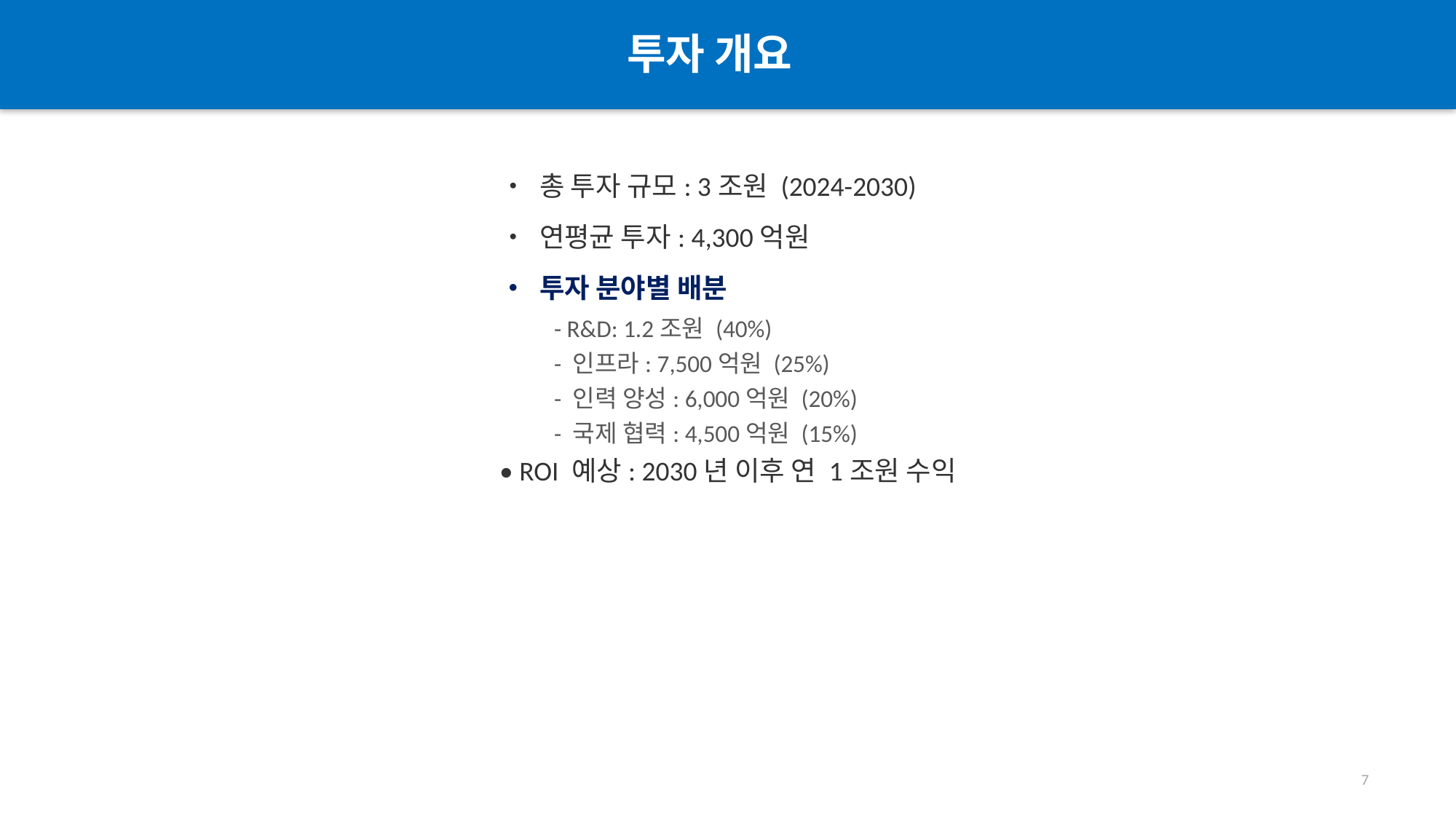

투자 개요
#
• 총 투자 규모: 3조원 (2024-2030)
• 연평균 투자: 4,300억원
• 투자 분야별 배분
- R&D: 1.2조원 (40%)
- 인프라: 7,500억원 (25%)
- 인력 양성: 6,000억원 (20%)
- 국제 협력: 4,500억원 (15%)
• ROI 예상: 2030년 이후 연 1조원 수익
7